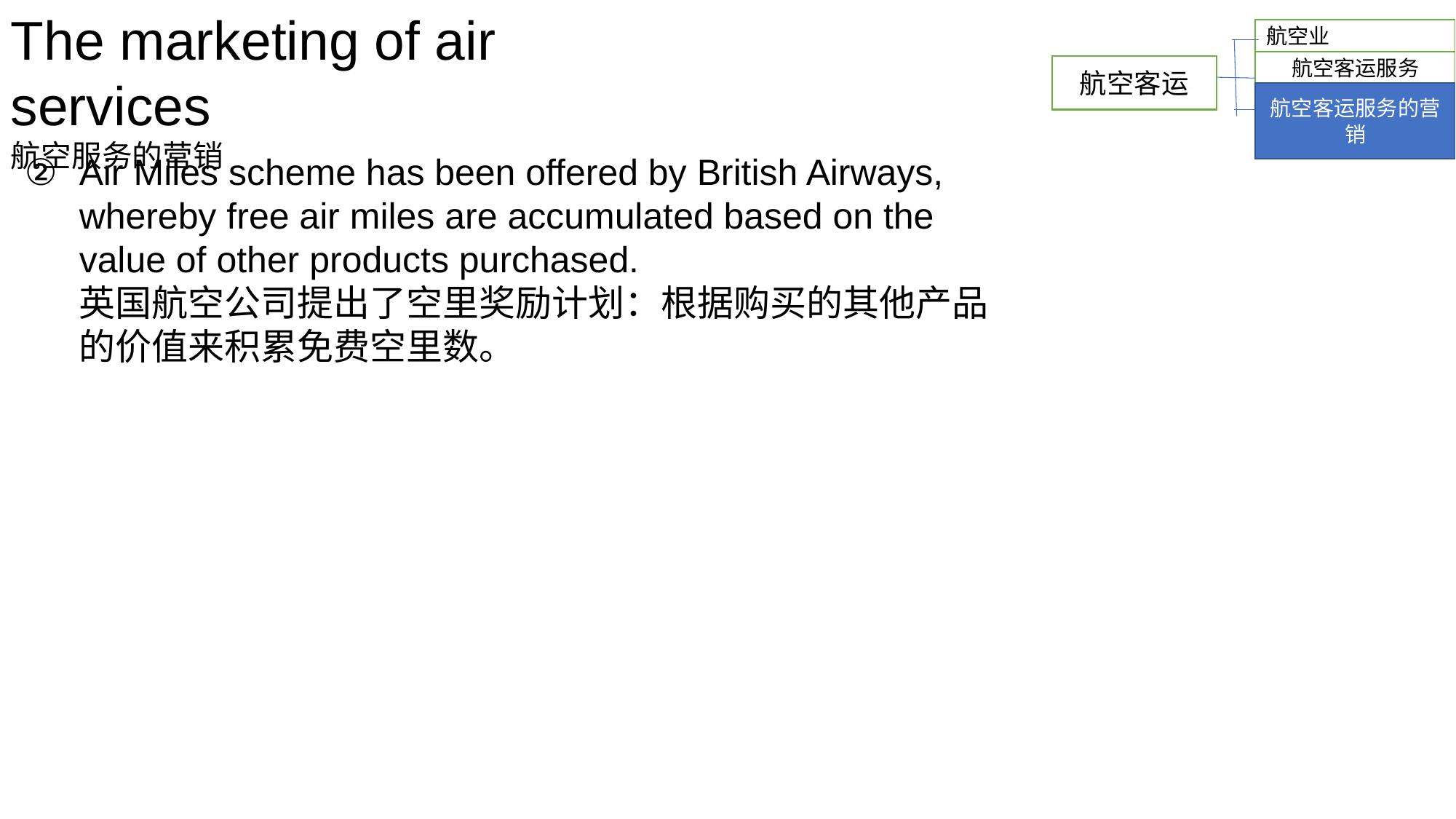

The marketing of air services
航空服务的营销
航空业
航空客运服务
航空客运
航空客运服务的营销
Air Miles scheme has been offered by British Airways, whereby free air miles are accumulated based on the value of other products purchased.
英国航空公司提出了空里奖励计划：根据购买的其他产品的价值来积累免费空里数。